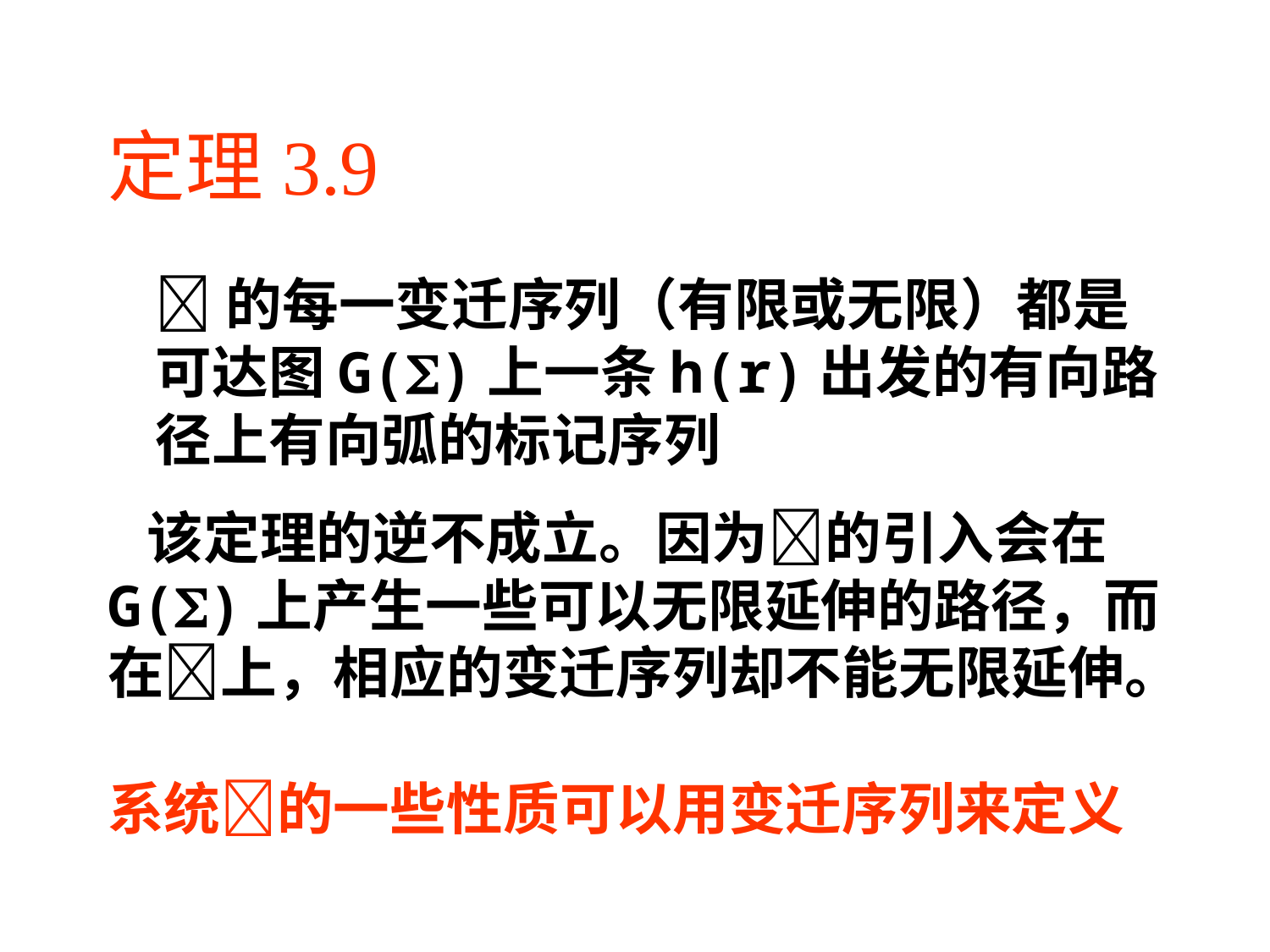

# 定理3.9
	Σ的每一变迁序列（有限或无限）都是可达图G(Σ)上一条h(r)出发的有向路径上有向弧的标记序列
  该定理的逆不成立。因为ω的引入会在G(Σ)上产生一些可以无限延伸的路径，而在Σ上，相应的变迁序列却不能无限延伸。

系统Σ的一些性质可以用变迁序列来定义